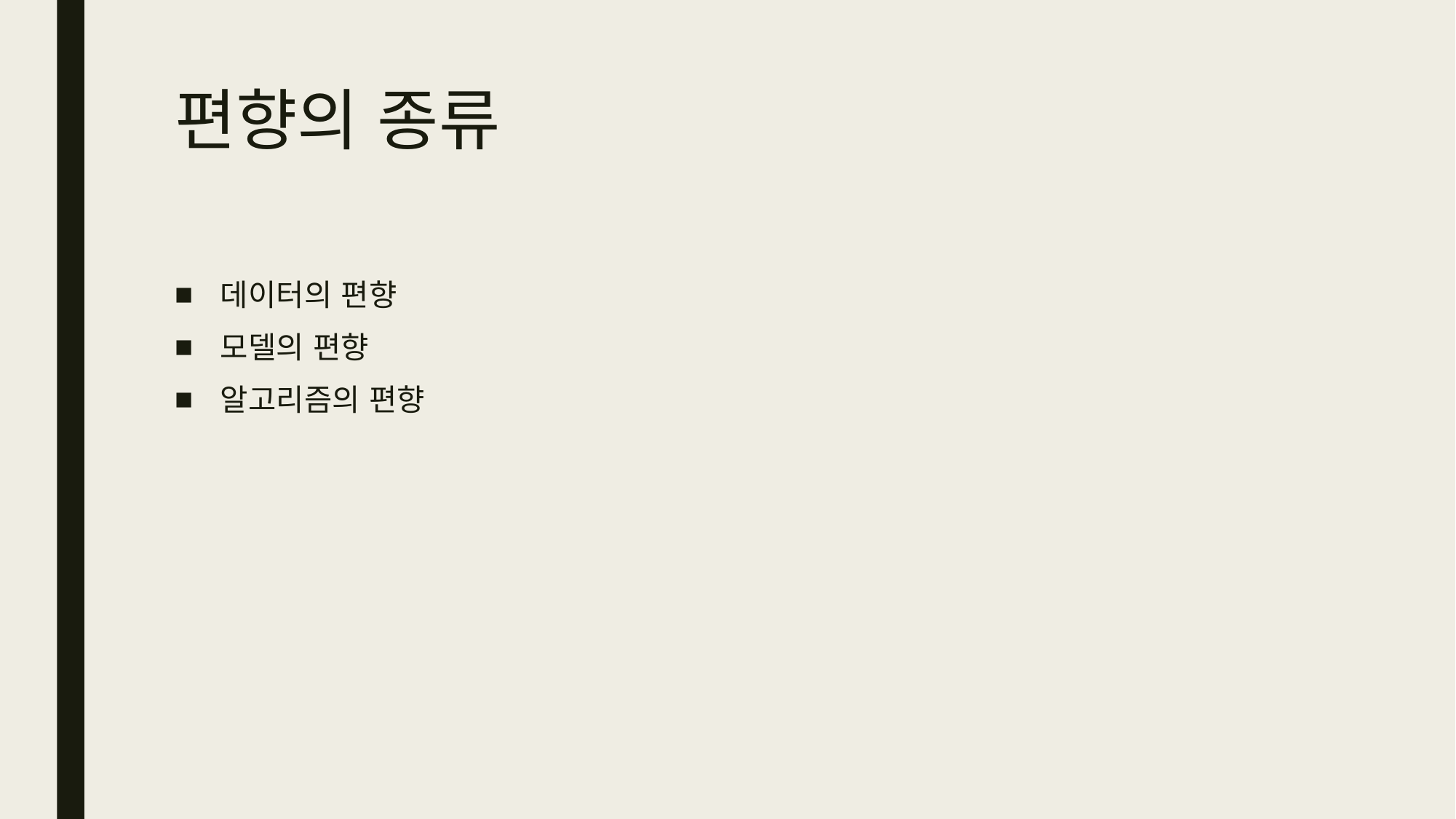

# 편향의 종류
데이터의 편향
모델의 편향
알고리즘의 편향